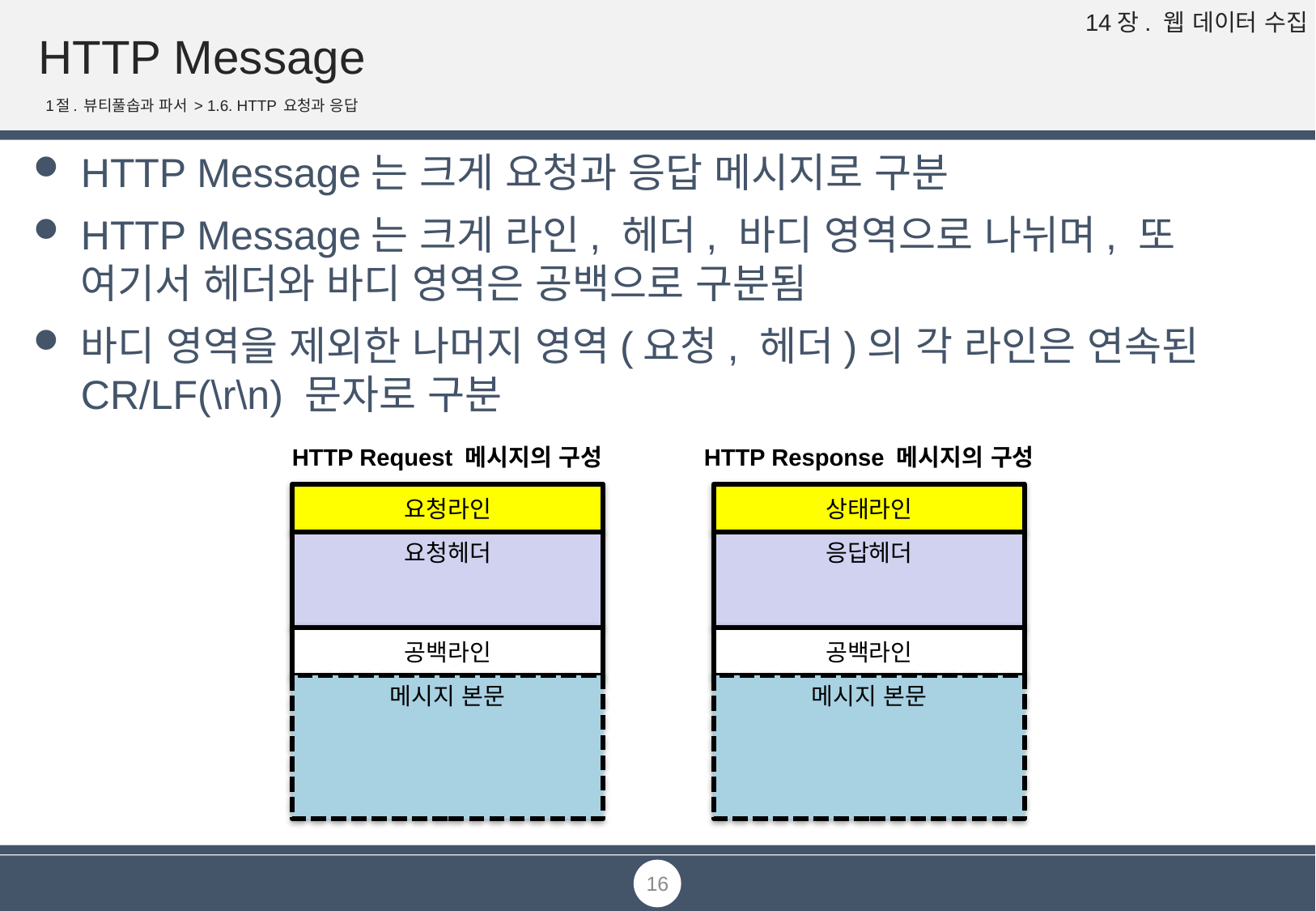

# HTTP Message
1절. 뷰티풀솝과 파서 > 1.6. HTTP 요청과 응답
HTTP Message는 크게 요청과 응답 메시지로 구분
HTTP Message는 크게 라인, 헤더, 바디 영역으로 나뉘며, 또 여기서 헤더와 바디 영역은 공백으로 구분됨
바디 영역을 제외한 나머지 영역(요청, 헤더)의 각 라인은 연속된 CR/LF(\r\n) 문자로 구분

HTTP Request 메시지의 구성
HTTP Response 메시지의 구성
요청라인
상태라인
요청헤더
응답헤더
공백라인
공백라인
메시지 본문
메시지 본문
16